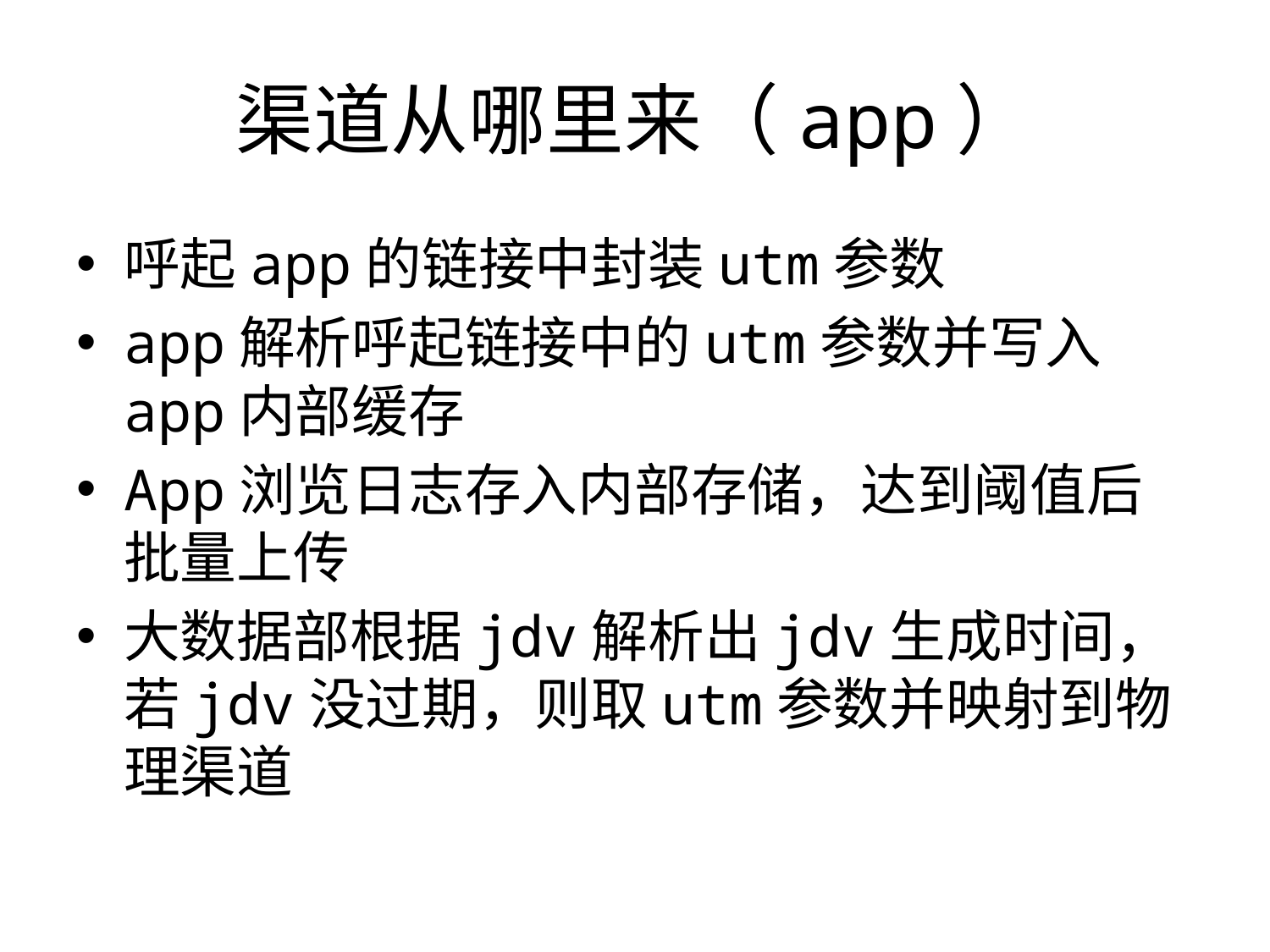

# 渠道从哪里来（app）
呼起app的链接中封装utm参数
app解析呼起链接中的utm参数并写入app内部缓存
App浏览日志存入内部存储，达到阈值后批量上传
大数据部根据jdv解析出jdv生成时间，若jdv没过期，则取utm参数并映射到物理渠道